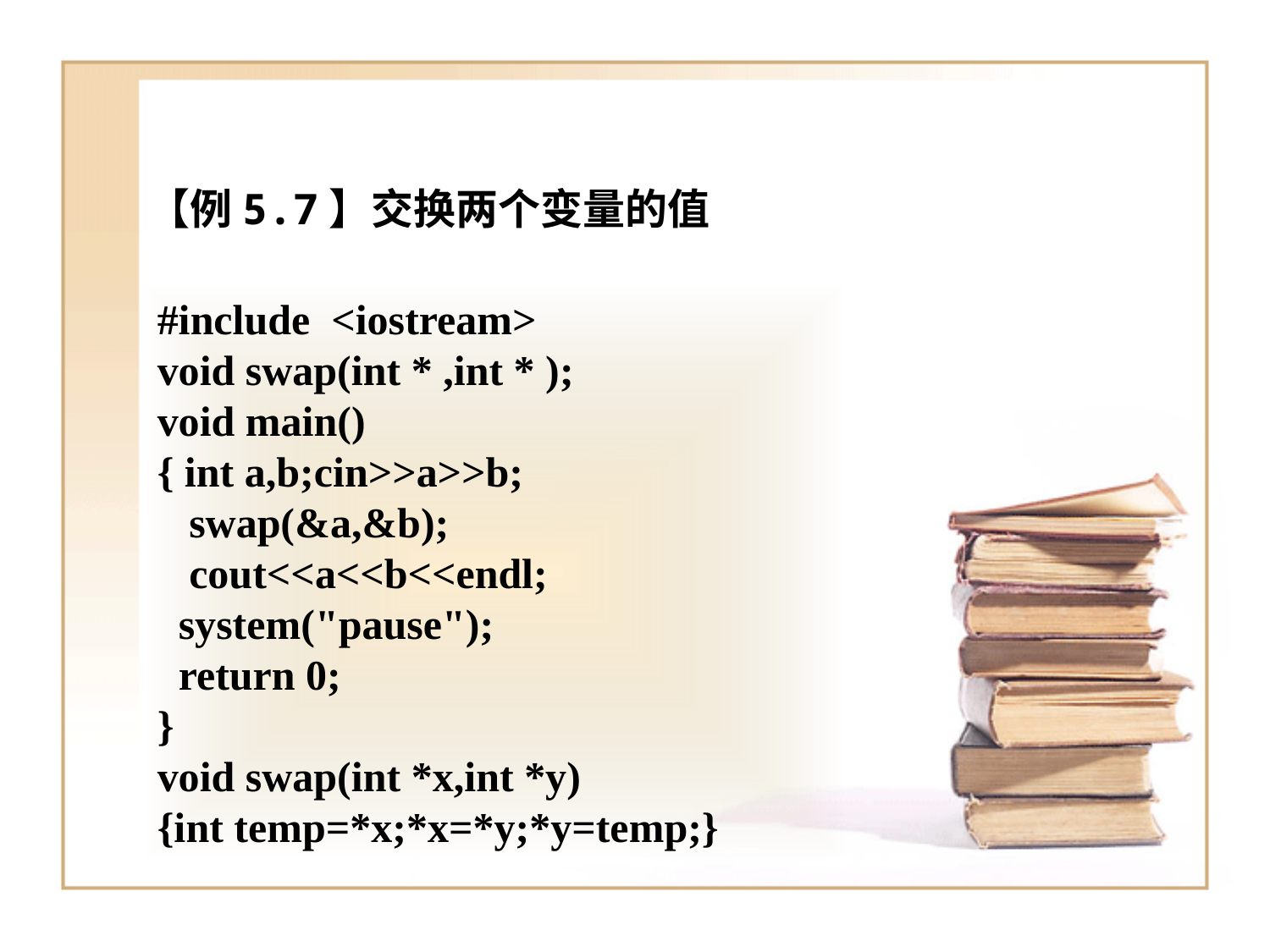

【例5.7】交换两个变量的值

#include  <iostream>
void swap(int * ,int * );
void main()
{ int a,b;cin>>a>>b;
   swap(&a,&b);
   cout<<a<<b<<endl;
  system("pause");
  return 0;
}
void swap(int *x,int *y)
{int temp=*x;*x=*y;*y=temp;}